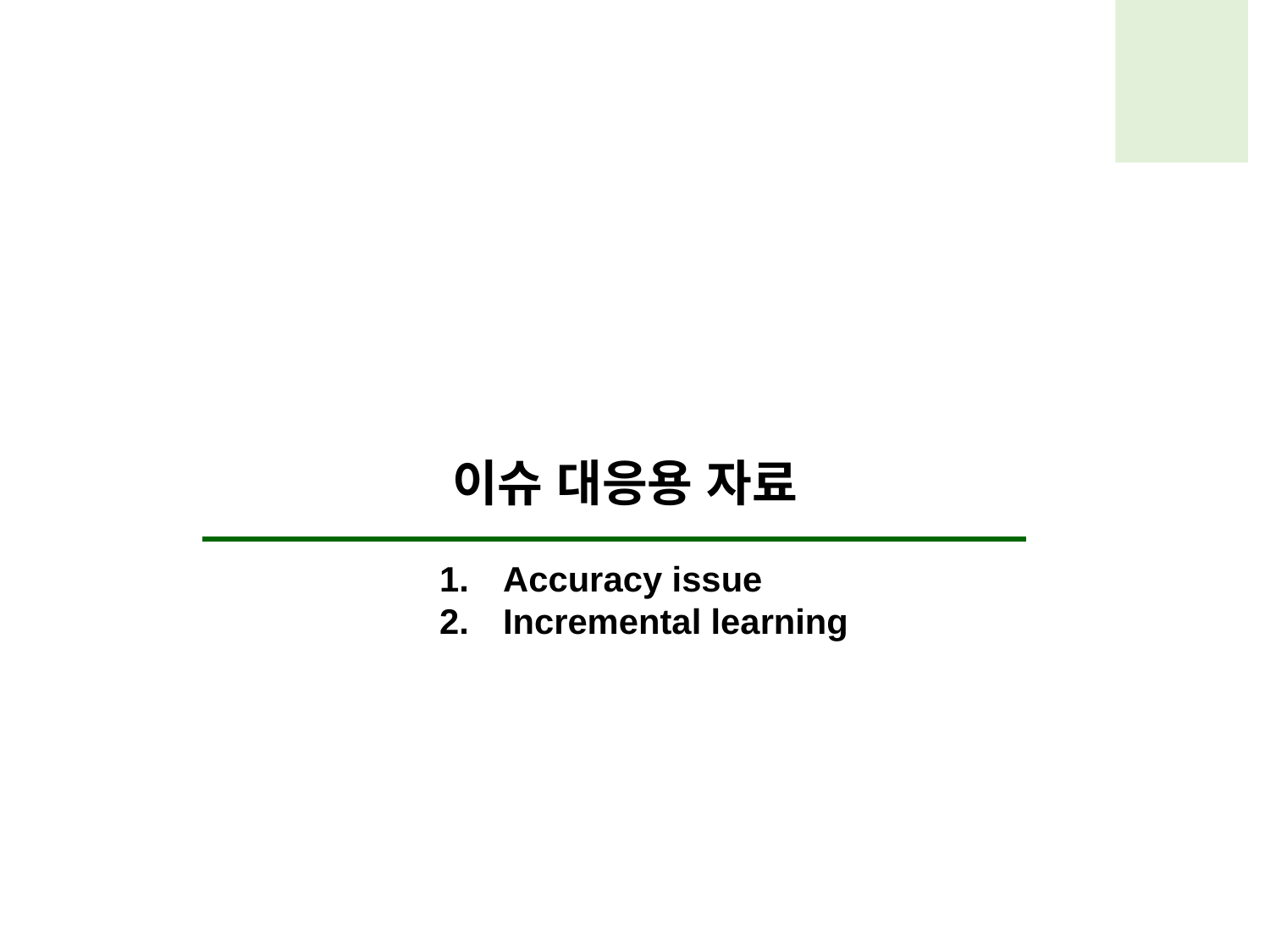

이슈 대응용 자료
Accuracy issue
Incremental learning